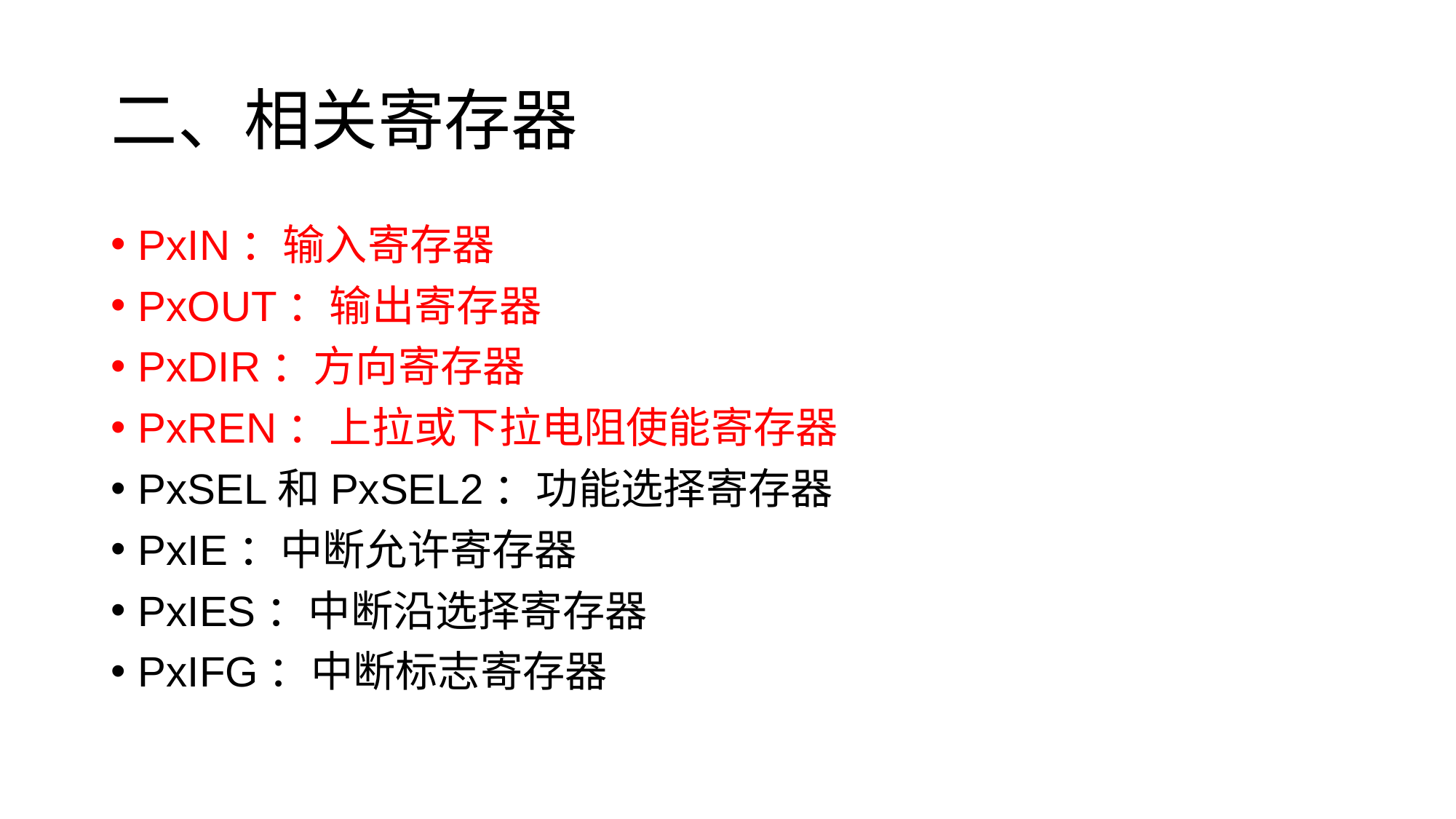

# 二、相关寄存器
PxIN：输入寄存器
PxOUT：输出寄存器
PxDIR：方向寄存器
PxREN：上拉或下拉电阻使能寄存器
PxSEL和PxSEL2：功能选择寄存器
PxIE：中断允许寄存器
PxIES：中断沿选择寄存器
PxIFG：中断标志寄存器